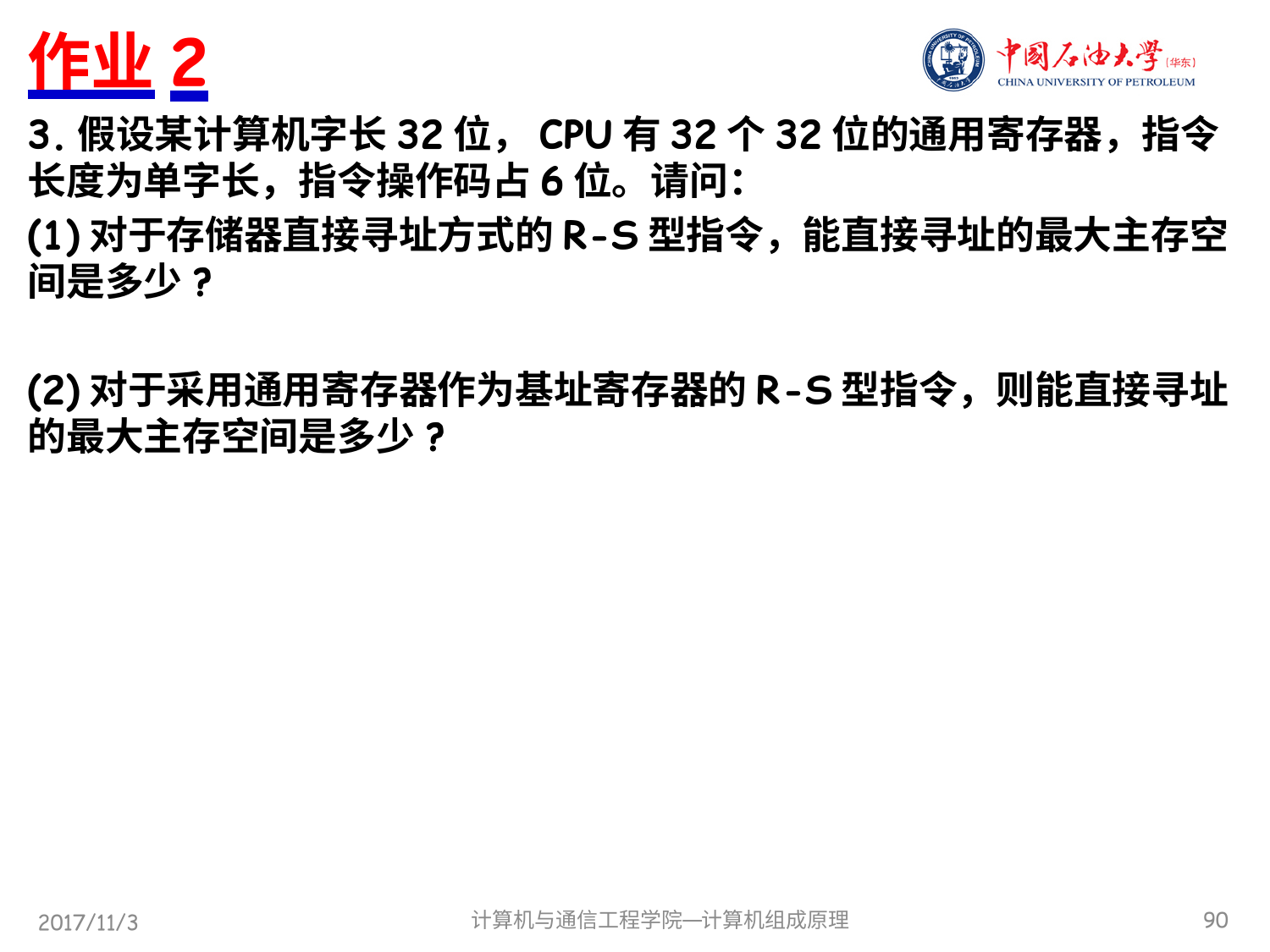

# 作业2
3.假设某计算机字长32位，CPU有32个32位的通用寄存器，指令长度为单字长，指令操作码占6位。请问：
(1)对于存储器直接寻址方式的R-S型指令，能直接寻址的最大主存空间是多少?

(2)对于采用通用寄存器作为基址寄存器的R-S型指令，则能直接寻址的最大主存空间是多少?
计算机与通信工程学院—计算机组成原理
90
2017/11/3